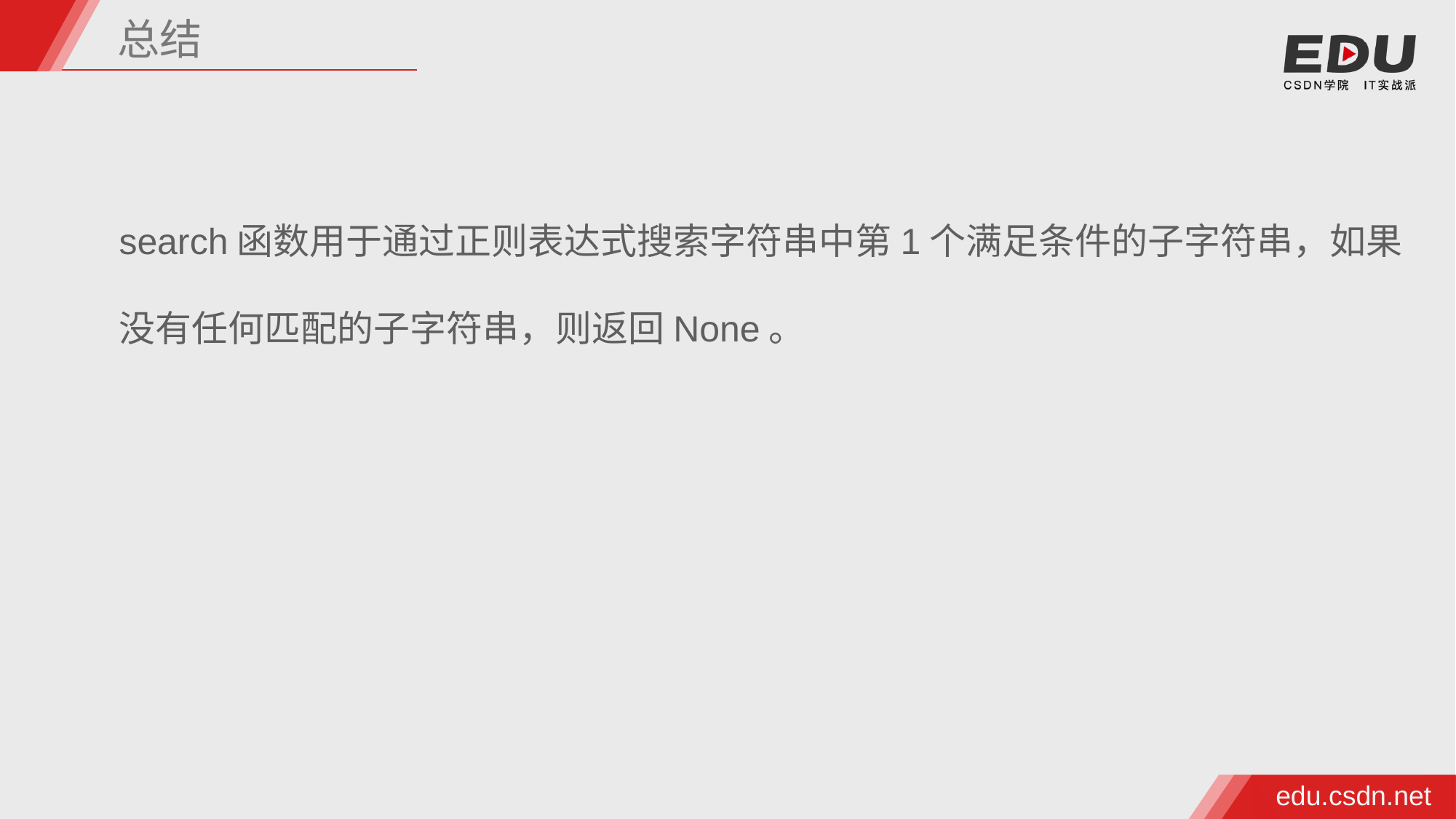

总结
search函数用于通过正则表达式搜索字符串中第1个满足条件的子字符串，如果
没有任何匹配的子字符串，则返回None。
edu.csdn.net